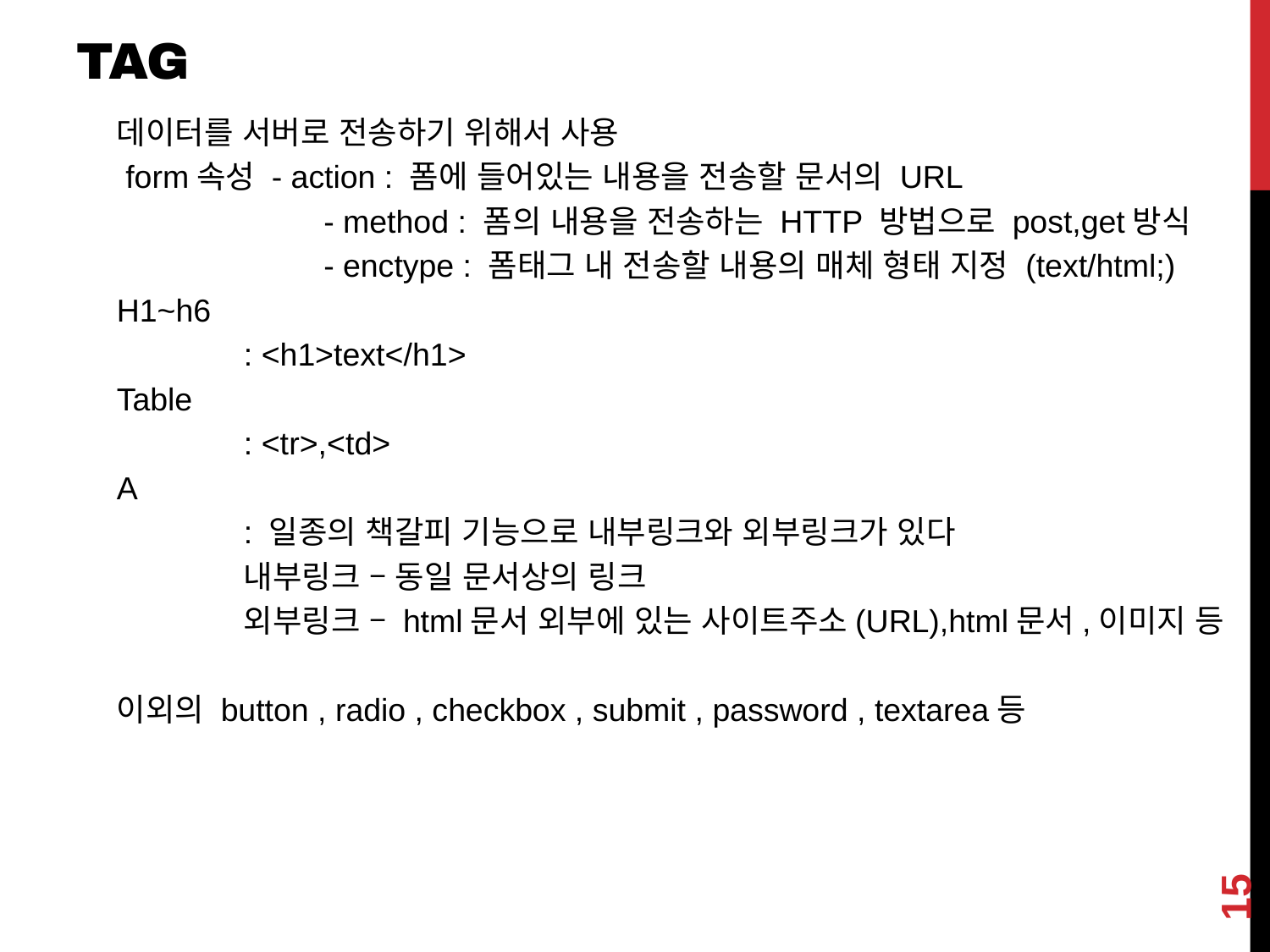

# tag
데이터를 서버로 전송하기 위해서 사용
 form속성 - action : 폼에 들어있는 내용을 전송할 문서의 URL
 	         - method : 폼의 내용을 전송하는 HTTP 방법으로 post,get방식
	         - enctype : 폼태그 내 전송할 내용의 매체 형태 지정 (text/html;)
H1~h6
	: <h1>text</h1>
Table
	: <tr>,<td>
A
	: 일종의 책갈피 기능으로 내부링크와 외부링크가 있다
	내부링크 – 동일 문서상의 링크
	외부링크 – html문서 외부에 있는 사이트주소(URL),html문서,이미지 등

이외의 button , radio , checkbox , submit , password , textarea등

15